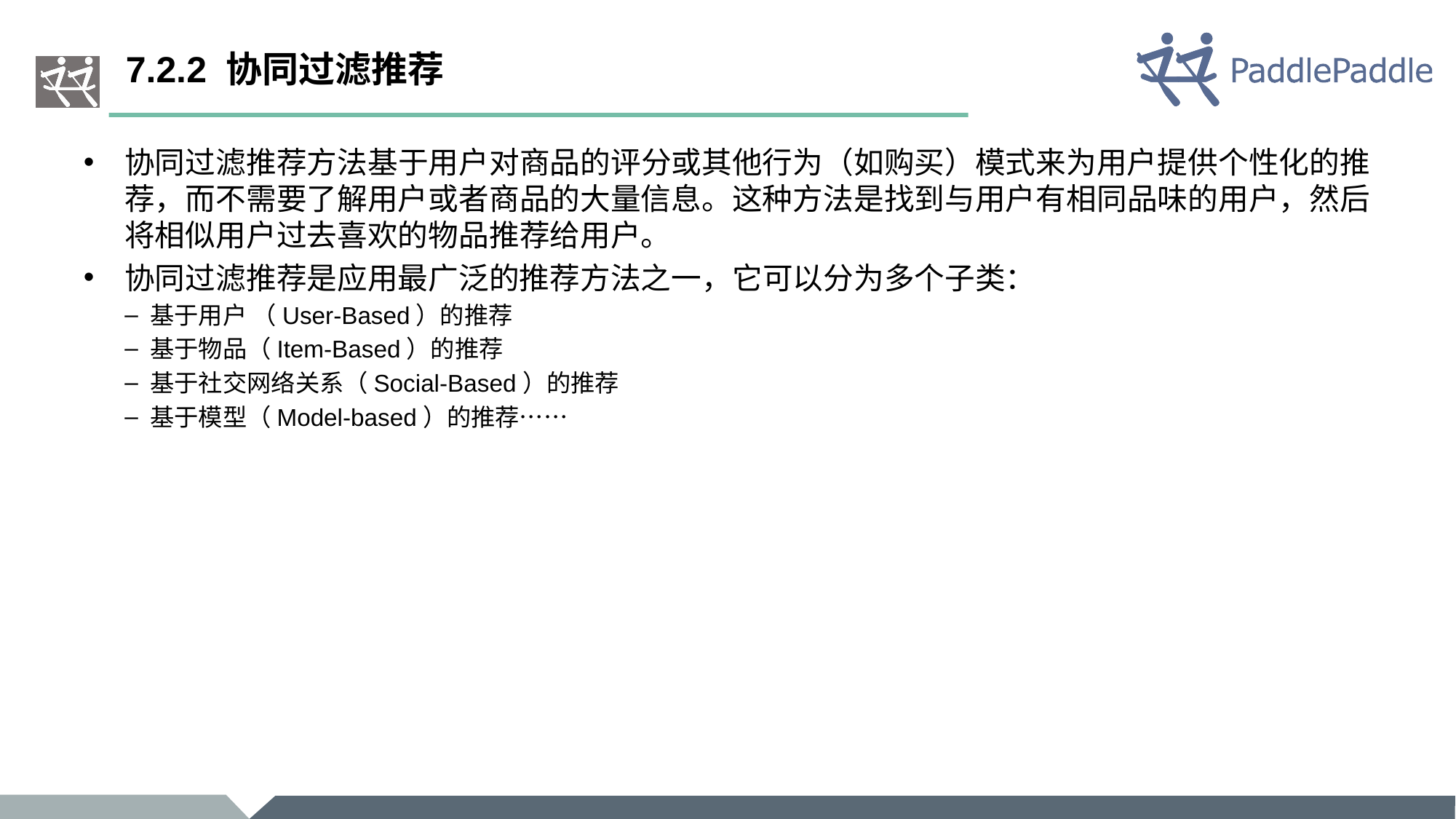

# 7.2.2 协同过滤推荐
协同过滤推荐方法基于用户对商品的评分或其他行为（如购买）模式来为用户提供个性化的推荐，而不需要了解用户或者商品的大量信息。这种方法是找到与用户有相同品味的用户，然后将相似用户过去喜欢的物品推荐给用户。
协同过滤推荐是应用最广泛的推荐方法之一，它可以分为多个子类：
基于用户 （User-Based）的推荐
基于物品（Item-Based）的推荐
基于社交网络关系（Social-Based）的推荐
基于模型（Model-based）的推荐……